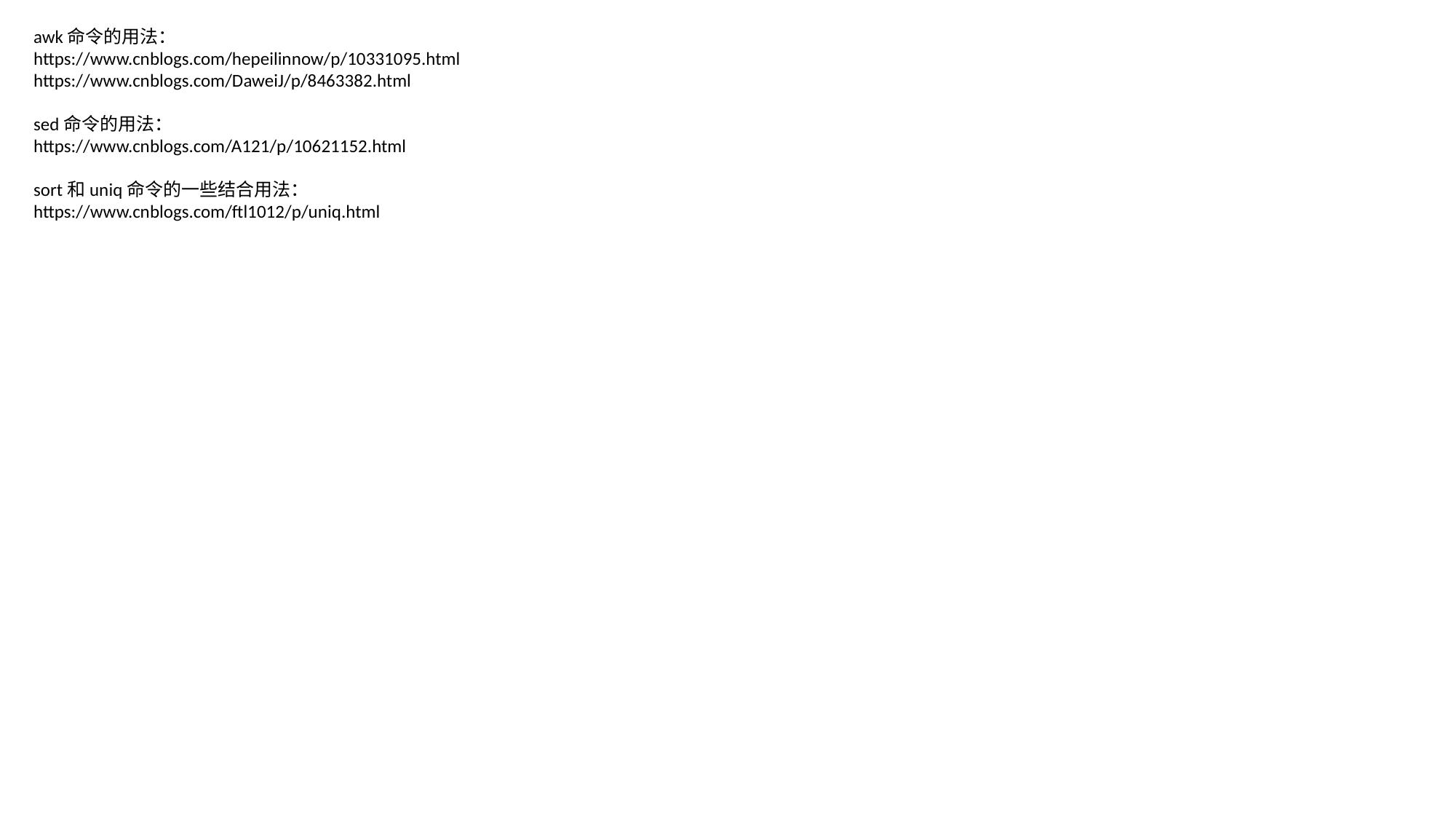

awk命令的用法：
https://www.cnblogs.com/hepeilinnow/p/10331095.html
https://www.cnblogs.com/DaweiJ/p/8463382.html

sed命令的用法：
https://www.cnblogs.com/A121/p/10621152.html

sort和uniq命令的一些结合用法：
https://www.cnblogs.com/ftl1012/p/uniq.html